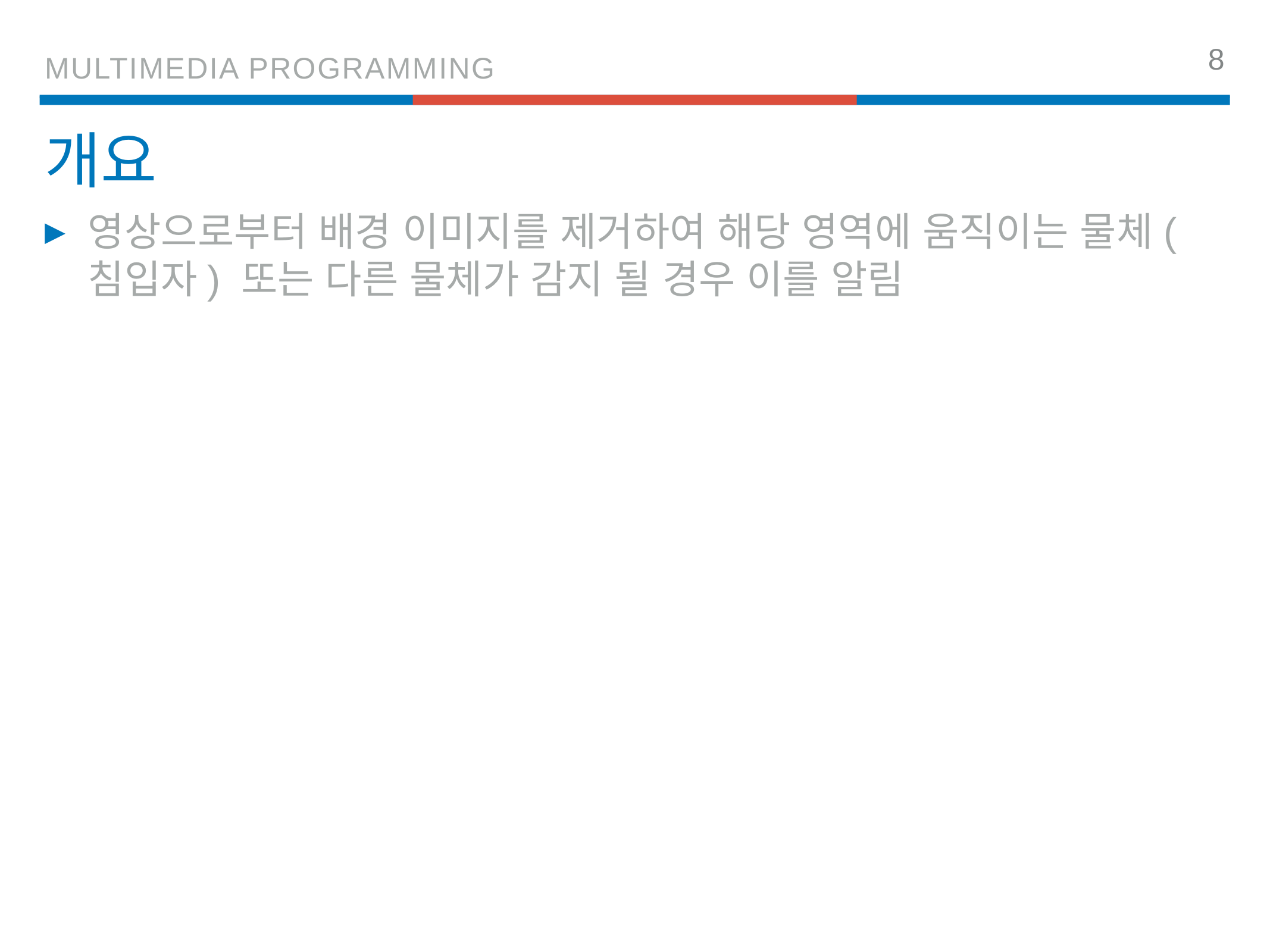

8
Multimedia programming

# 개요
영상으로부터 배경 이미지를 제거하여 해당 영역에 움직이는 물체(침입자) 또는 다른 물체가 감지 될 경우 이를 알림